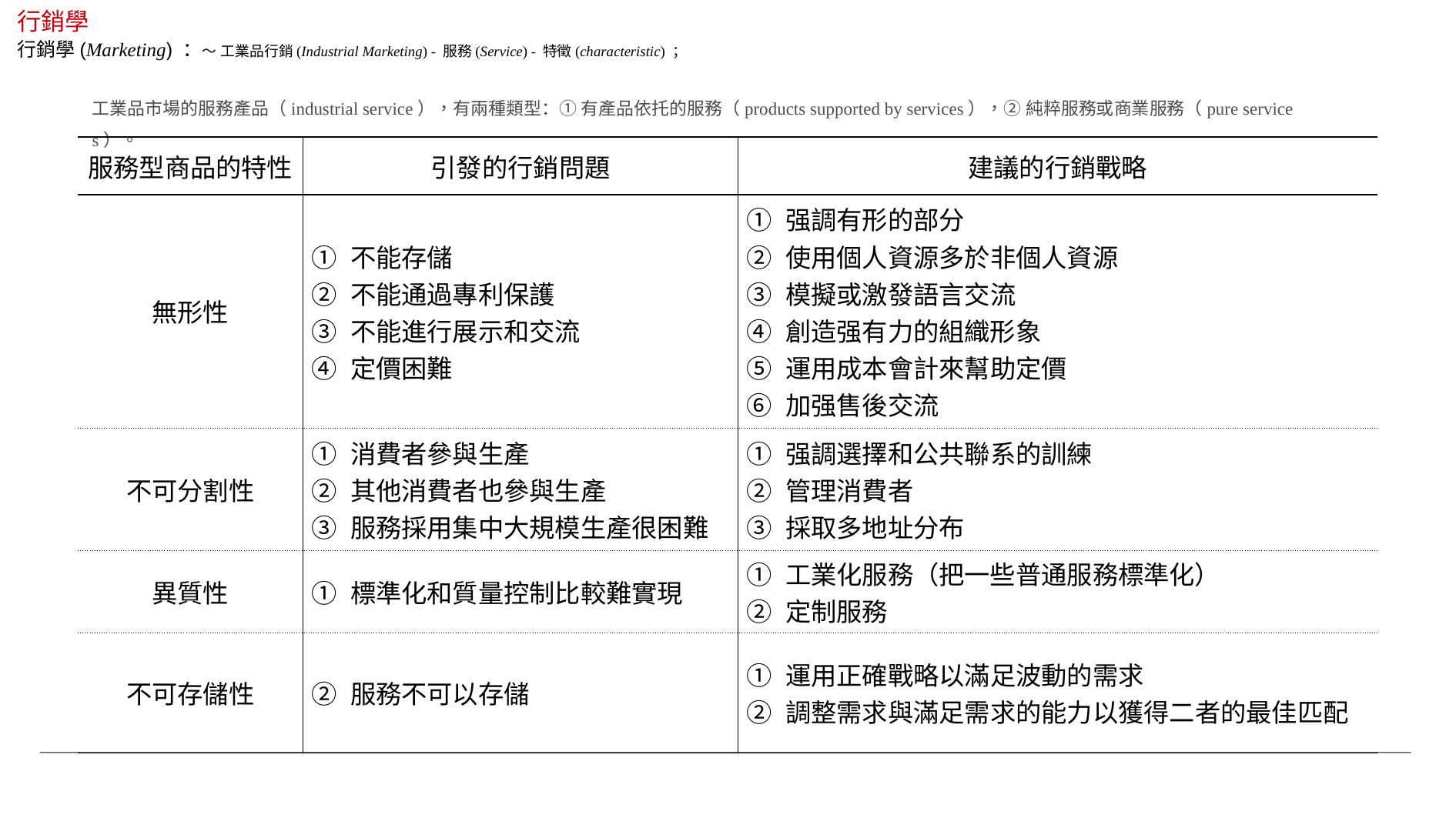

行銷學
行銷學(Marketing) ：～ 工業品行銷(Industrial Marketing) - 服務(Service) - 特徵(characteristic) ；
工業品市場的服務產品（industrial service），有兩種類型：① 有產品依托的服務（products supported by services），② 純粹服務或商業服務（pure services）。
| 服務型商品的特性 | 引發的行銷問題 | 建議的行銷戰略 |
| --- | --- | --- |
| 無形性 | ① 不能存儲 ② 不能通過專利保護 ③ 不能進行展示和交流 ④ 定價困難 | ① 强調有形的部分 ② 使用個人資源多於非個人資源 ③ 模擬或激發語言交流 ④ 創造强有力的組織形象 ⑤ 運用成本會計來幫助定價 ⑥ 加强售後交流 |
| 不可分割性 | ① 消費者參與生產 ② 其他消費者也參與生產 ③ 服務採用集中大規模生產很困難 | ① 强調選擇和公共聯系的訓練 ② 管理消費者 ③ 採取多地址分布 |
| 異質性 | ① 標準化和質量控制比較難實現 | ① 工業化服務（把一些普通服務標準化） ② 定制服務 |
| 不可存儲性 | ② 服務不可以存儲 | ① 運用正確戰略以滿足波動的需求 ② 調整需求與滿足需求的能力以獲得二者的最佳匹配 |